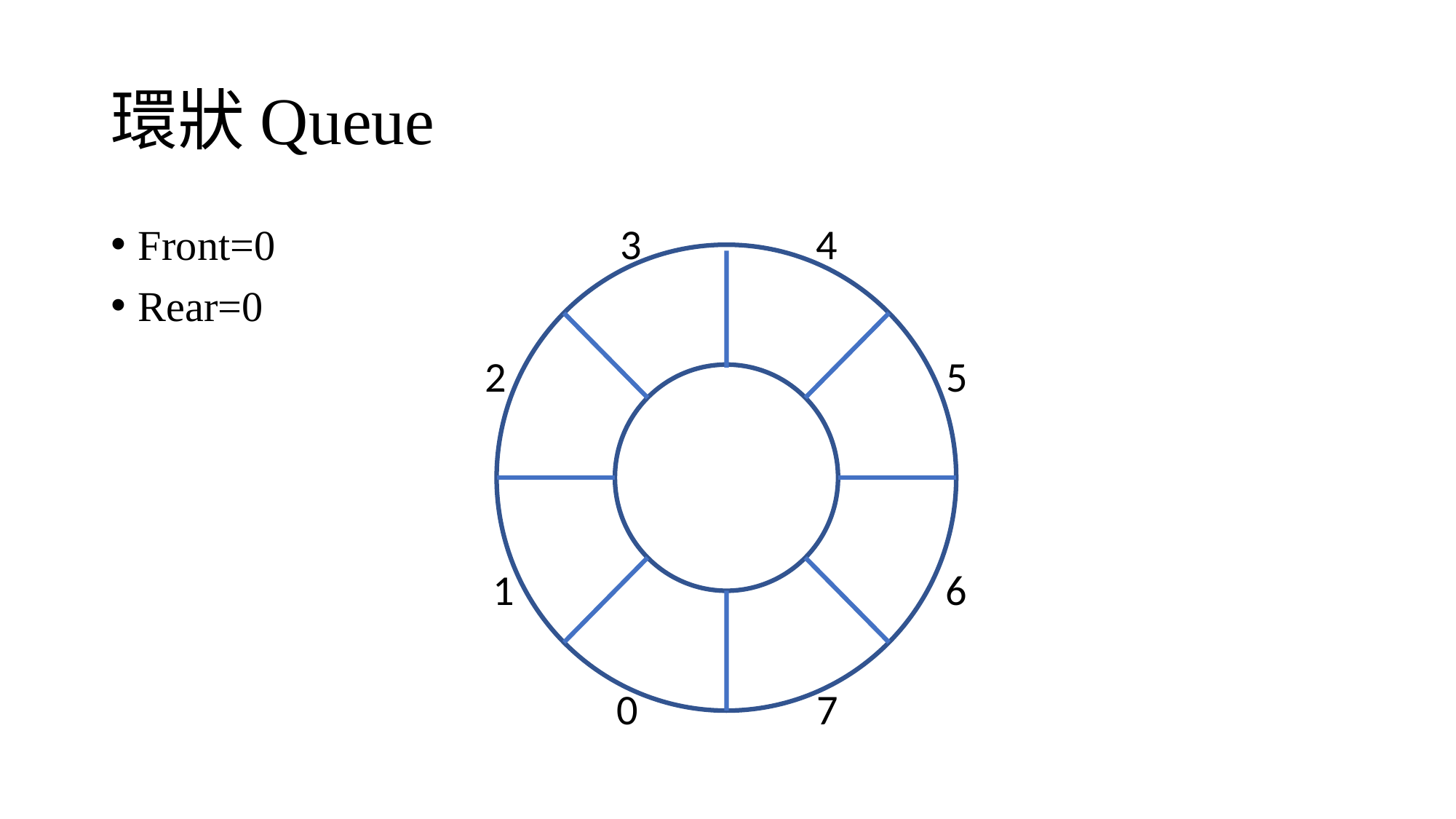

# 環狀Queue
3
4
Front=0
Rear=0

5
2

1
6
0
7